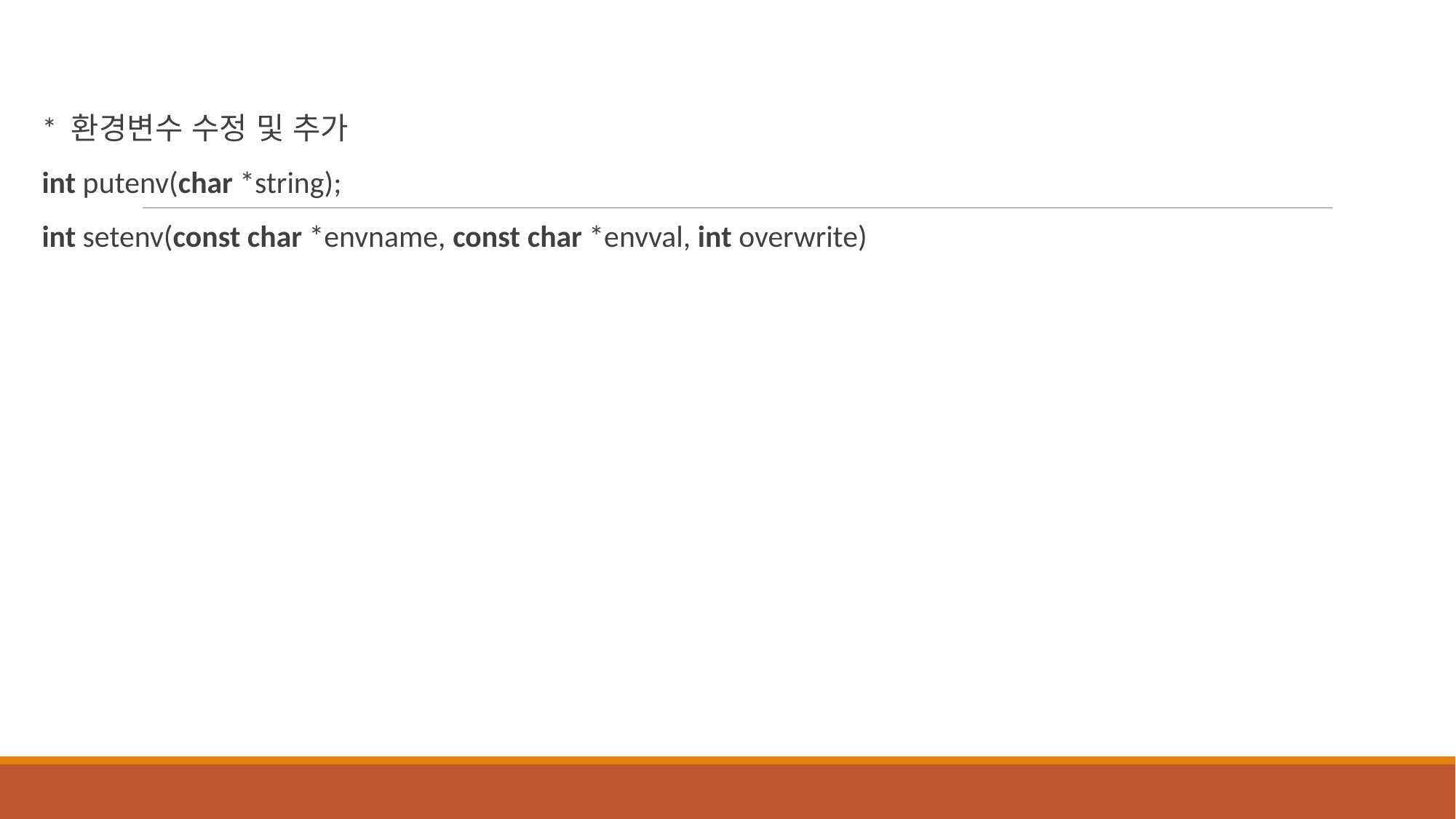

* 환경변수 수정 및 추가
int putenv(char *string);
int setenv(const char *envname, const char *envval, int overwrite)